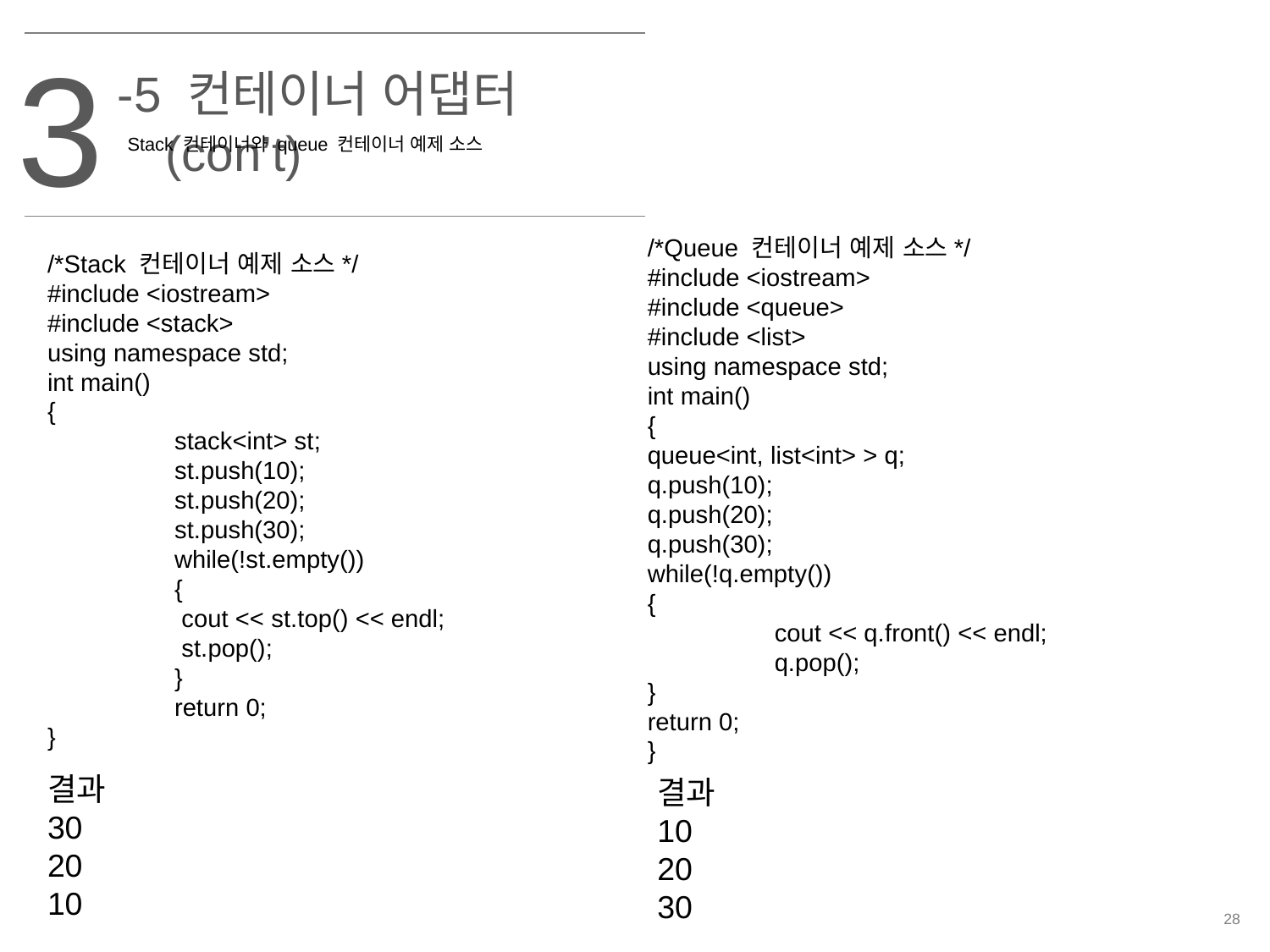

3
-5 컨테이너 어댑터 (con’t)
Stack 컨테이너와 queue 컨테이너 예제 소스

/*Queue 컨테이너 예제 소스*/
#include <iostream>
#include <queue>
#include <list>
using namespace std;
int main()
{
queue<int, list<int> > q;
q.push(10);
q.push(20);
q.push(30);
while(!q.empty())
{
	cout << q.front() << endl;
	q.pop();
}
return 0;
}
/*Stack 컨테이너 예제 소스*/
#include <iostream>
#include <stack>
using namespace std;
int main()
{
	stack<int> st;
	st.push(10);
	st.push(20);
	st.push(30);
	while(!st.empty())
	{
	 cout << st.top() << endl;
	 st.pop();
	}
	return 0;
}
결과
30
20
10
결과
10
20
30